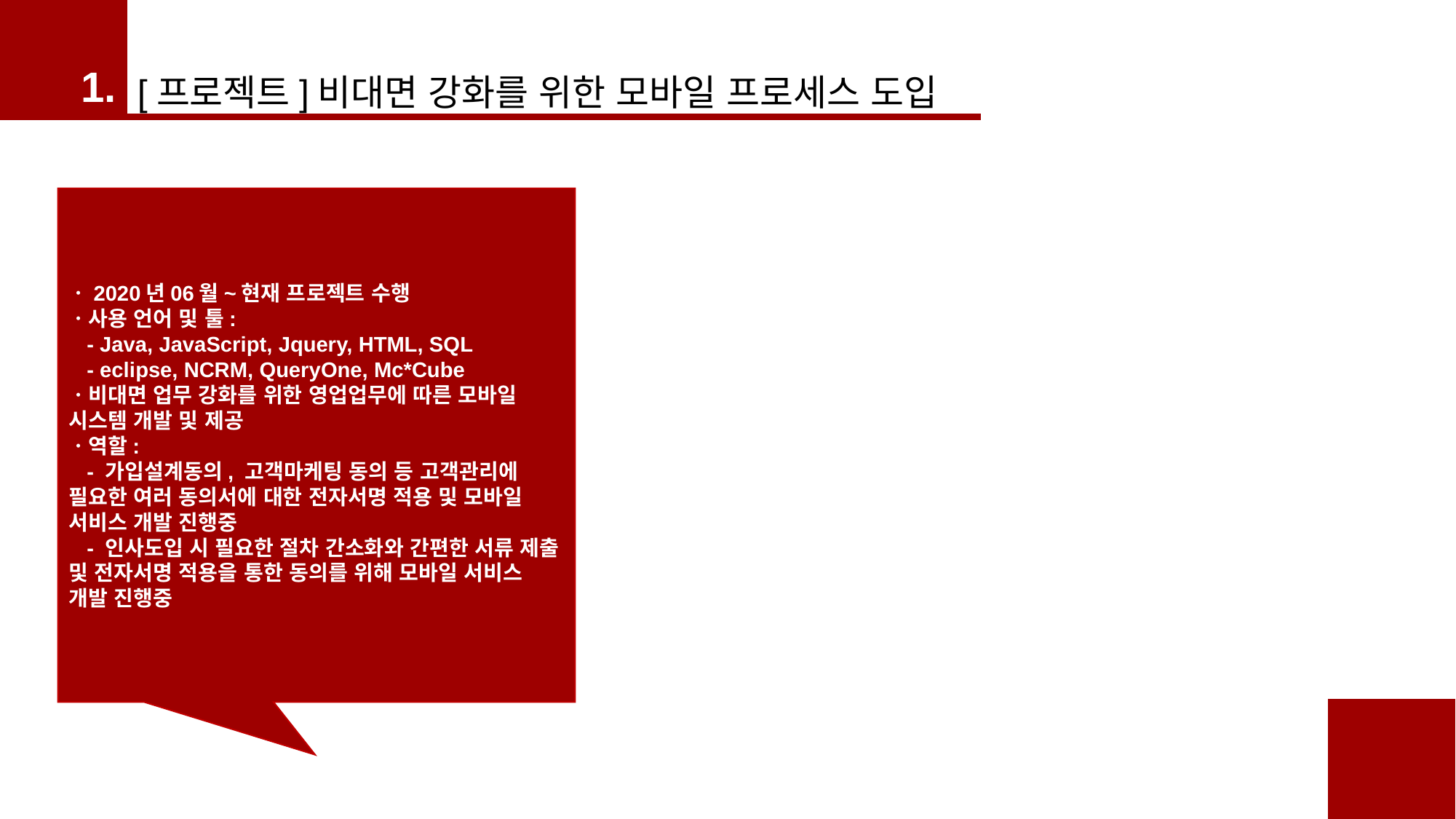

1.
[프로젝트]비대면 강화를 위한 모바일 프로세스 도입
ㆍ2020년06월~현재 프로젝트 수행
ㆍ사용 언어 및 툴:
   - Java, JavaScript, Jquery, HTML, SQL
   - eclipse, NCRM, QueryOne, Mc*Cube
ㆍ비대면 업무 강화를 위한 영업업무에 따른 모바일 시스템 개발 및 제공
ㆍ역할:
   - 가입설계동의, 고객마케팅 동의 등 고객관리에 필요한 여러 동의서에 대한 전자서명 적용 및 모바일 서비스 개발 진행중
   - 인사도입 시 필요한 절차 간소화와 간편한 서류 제출 및 전자서명 적용을 통한 동의를 위해 모바일 서비스 개발 진행중